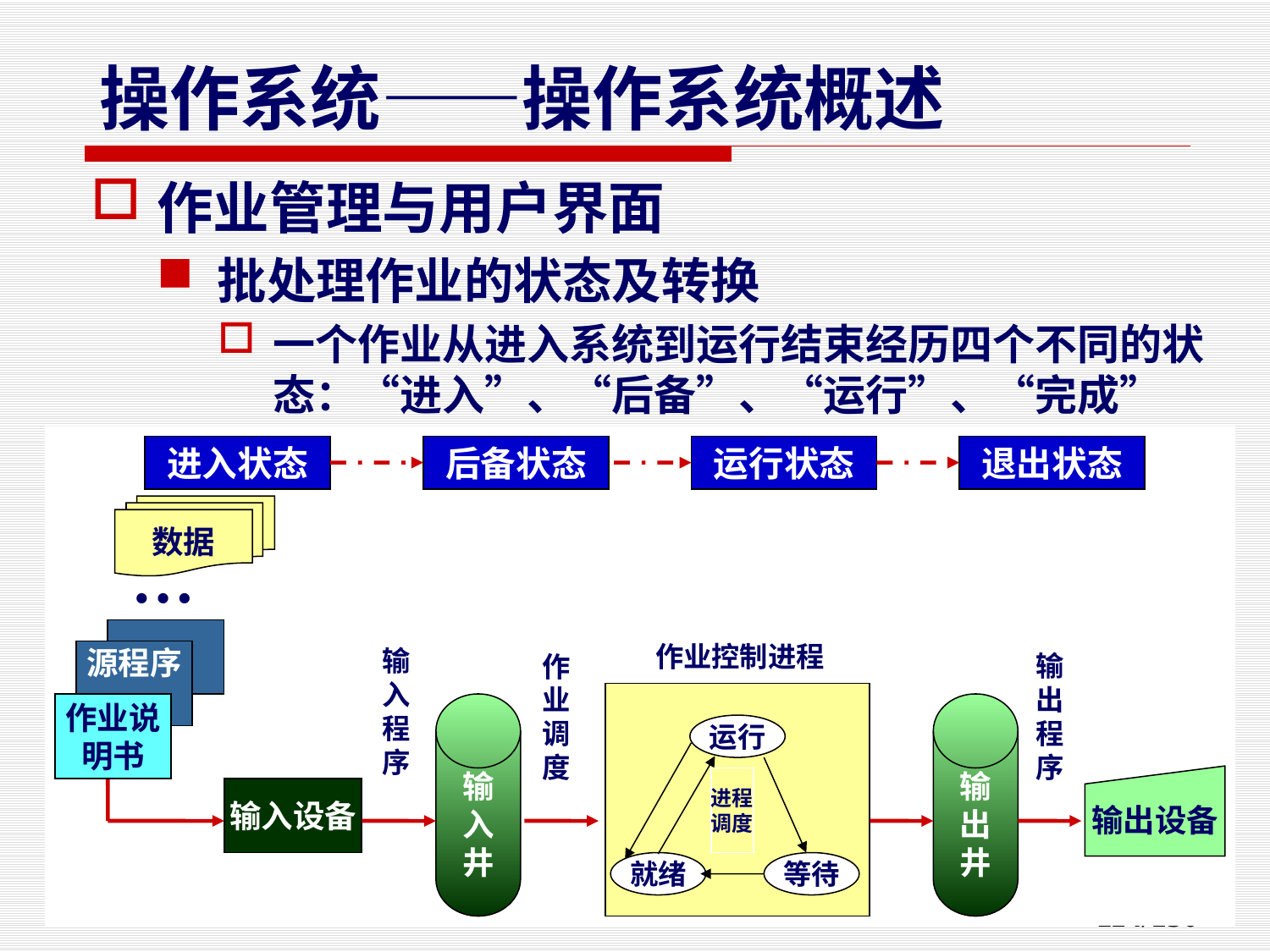

作业管理与用户界面
批处理作业的状态及转换
一个作业从进入系统到运行结束经历四个不同的状态：“进入”、“后备”、“运行”、“完成”

进入状态
后备状态
运行状态
退出状态

数据
…

源程序

作业说
明书
输
入
程
序
作
业
调
度
作业控制进程
输
出
程
序

输
入
井
输
出
井
运行

输出设备
进程
调度

输入设备

就绪
等待